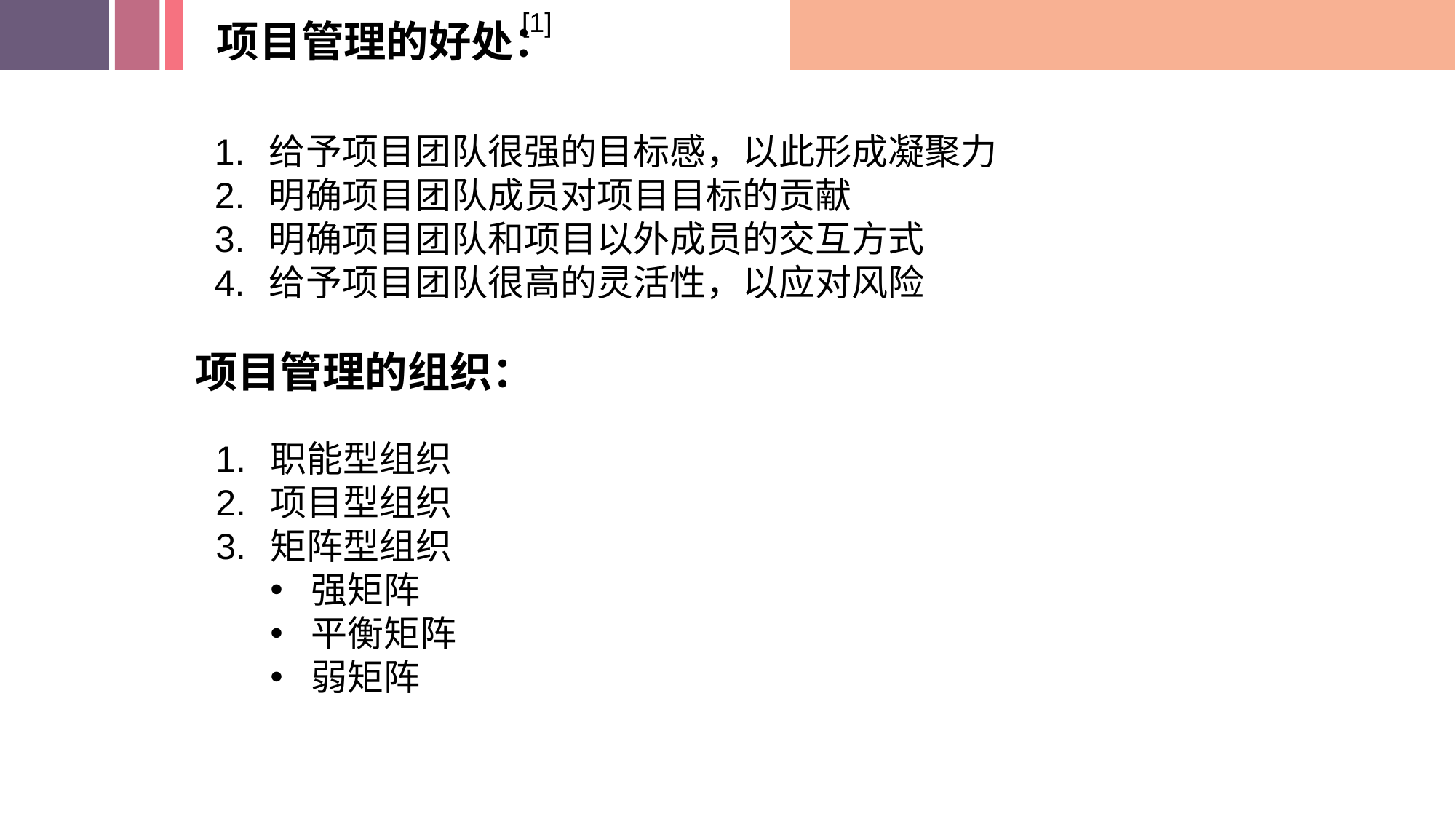

[1]

项目管理的好处：
给予项目团队很强的目标感，以此形成凝聚力
明确项目团队成员对项目目标的贡献
明确项目团队和项目以外成员的交互方式
给予项目团队很高的灵活性，以应对风险
项目管理的组织：
职能型组织
项目型组织
矩阵型组织
强矩阵
平衡矩阵
弱矩阵